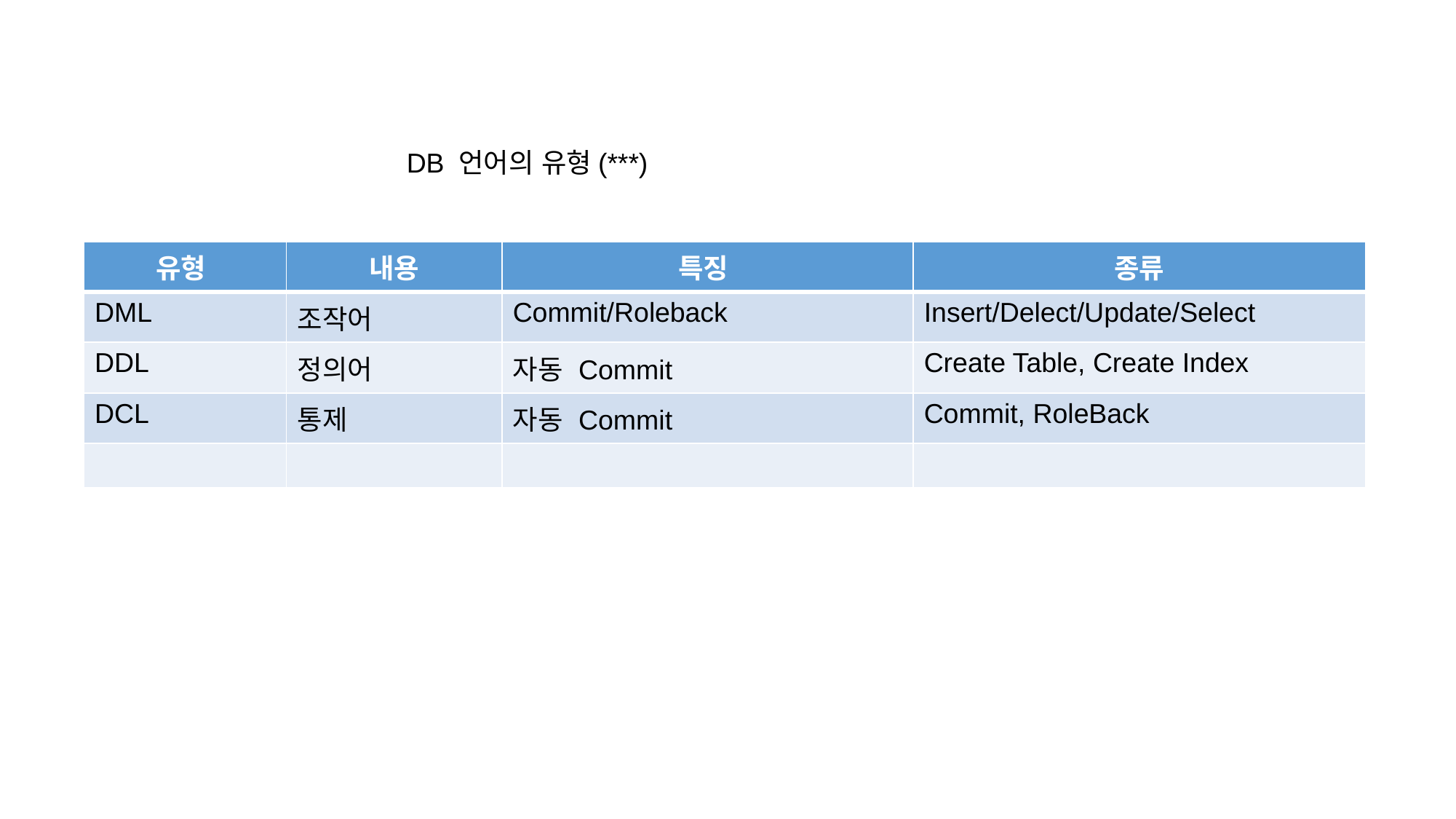

DB 언어의 유형(***)
| 유형 | 내용 | 특징 | 종류 |
| --- | --- | --- | --- |
| DML | 조작어 | Commit/Roleback | Insert/Delect/Update/Select |
| DDL | 정의어 | 자동 Commit | Create Table, Create Index |
| DCL | 통제 | 자동 Commit | Commit, RoleBack |
|  |  |  |  |